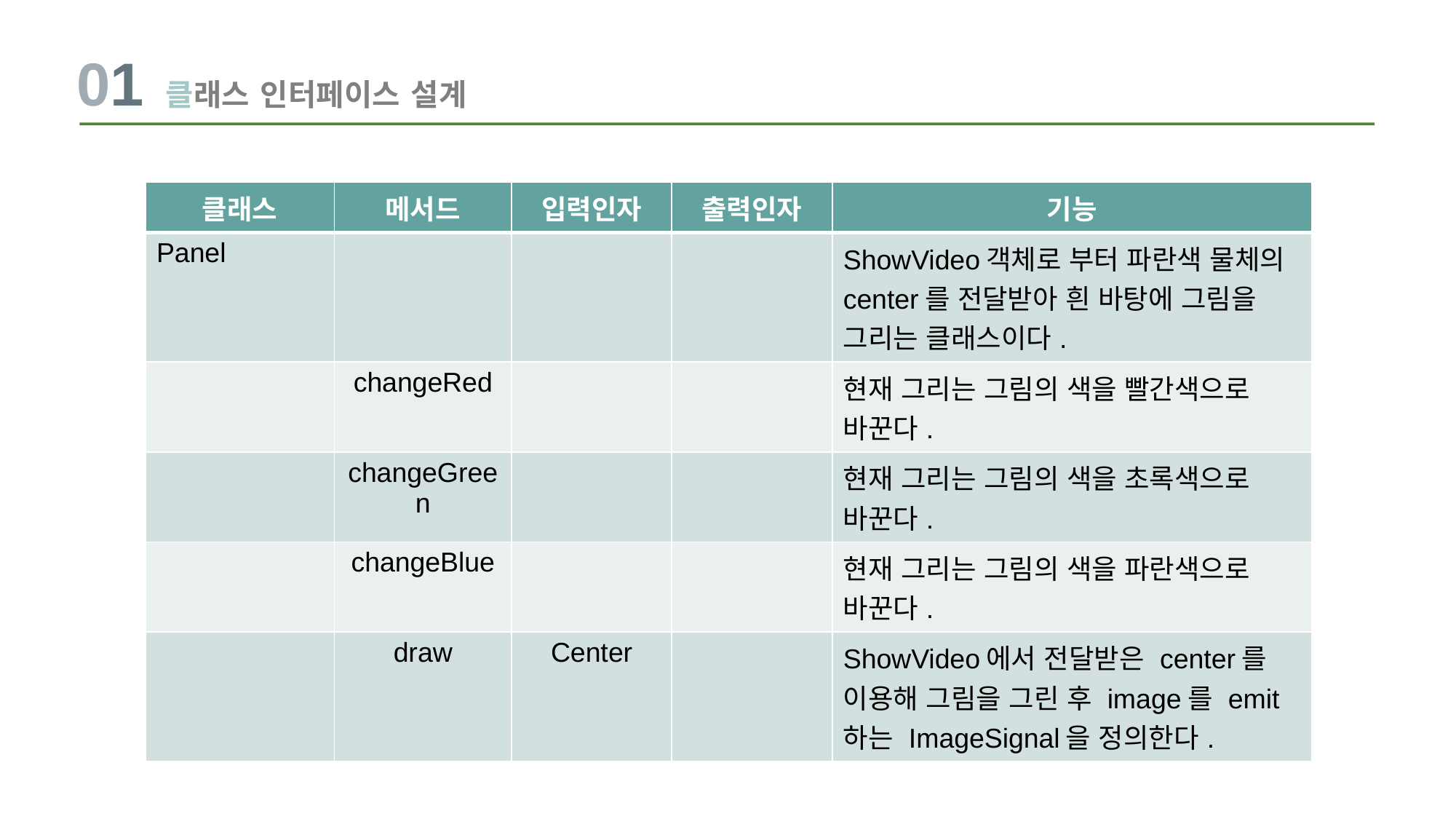

01  클래스 인터페이스 설계

| 클래스 | 메서드 | 입력인자 | 출력인자 | 기능 |
| --- | --- | --- | --- | --- |
| Panel |  |  |  | ShowVideo객체로 부터 파란색 물체의 center를 전달받아 흰 바탕에 그림을 그리는 클래스이다. |
|  | changeRed |  |  | 현재 그리는 그림의 색을 빨간색으로 바꾼다. |
|  | changeGreen |  |  | 현재 그리는 그림의 색을 초록색으로 바꾼다. |
|  | changeBlue |  |  | 현재 그리는 그림의 색을 파란색으로 바꾼다. |
|  | draw | Center |  | ShowVideo에서 전달받은 center를 이용해 그림을 그린 후 image를 emit하는 ImageSignal을 정의한다. |